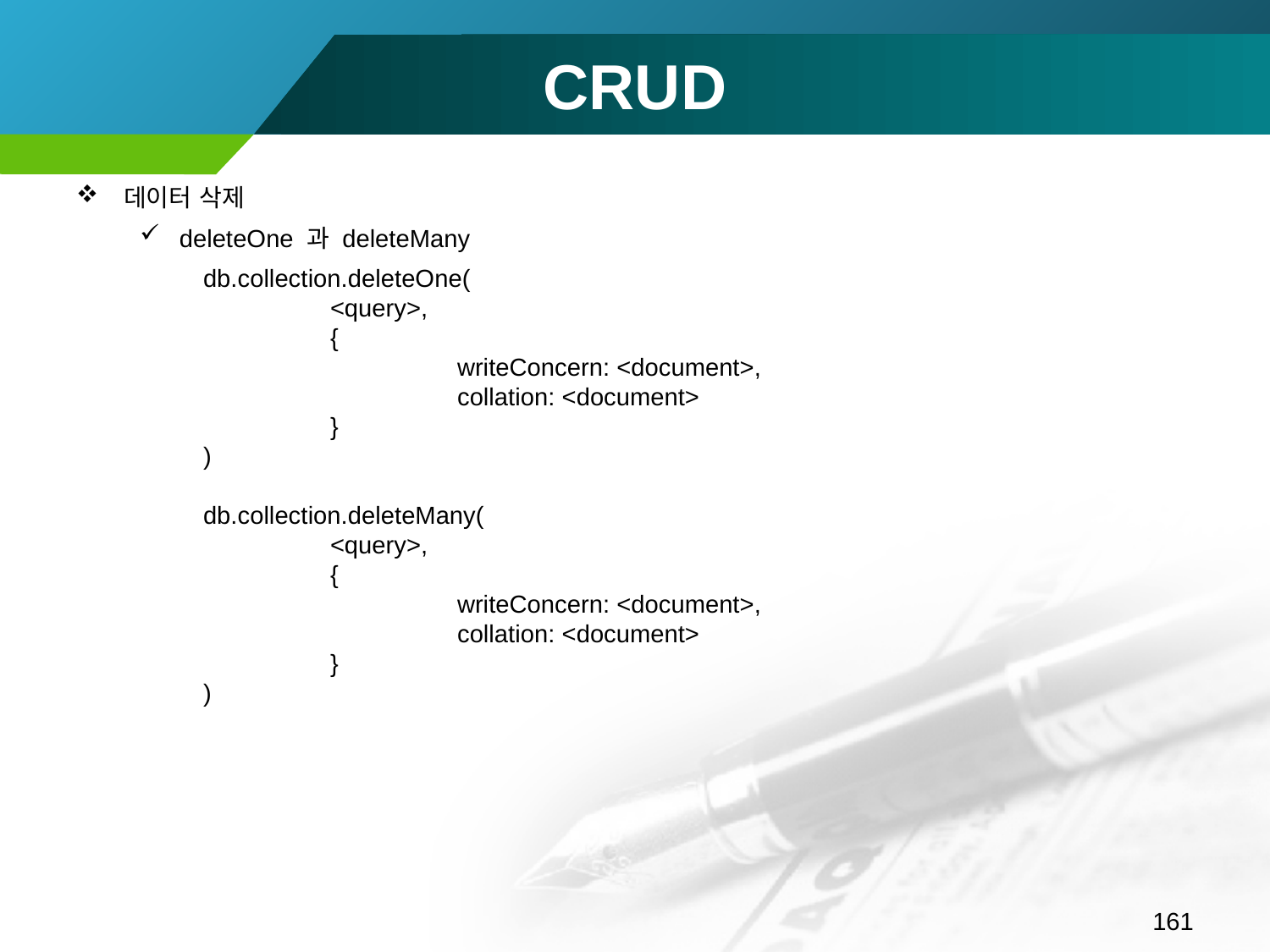

# CRUD
데이터 삭제
deleteOne 과 deleteMany
db.collection.deleteOne(
	<query>,
	{
		writeConcern: <document>,
		collation: <document>
	}
)

db.collection.deleteMany(
	<query>,
	{
		writeConcern: <document>,
		collation: <document>
	}
)
161